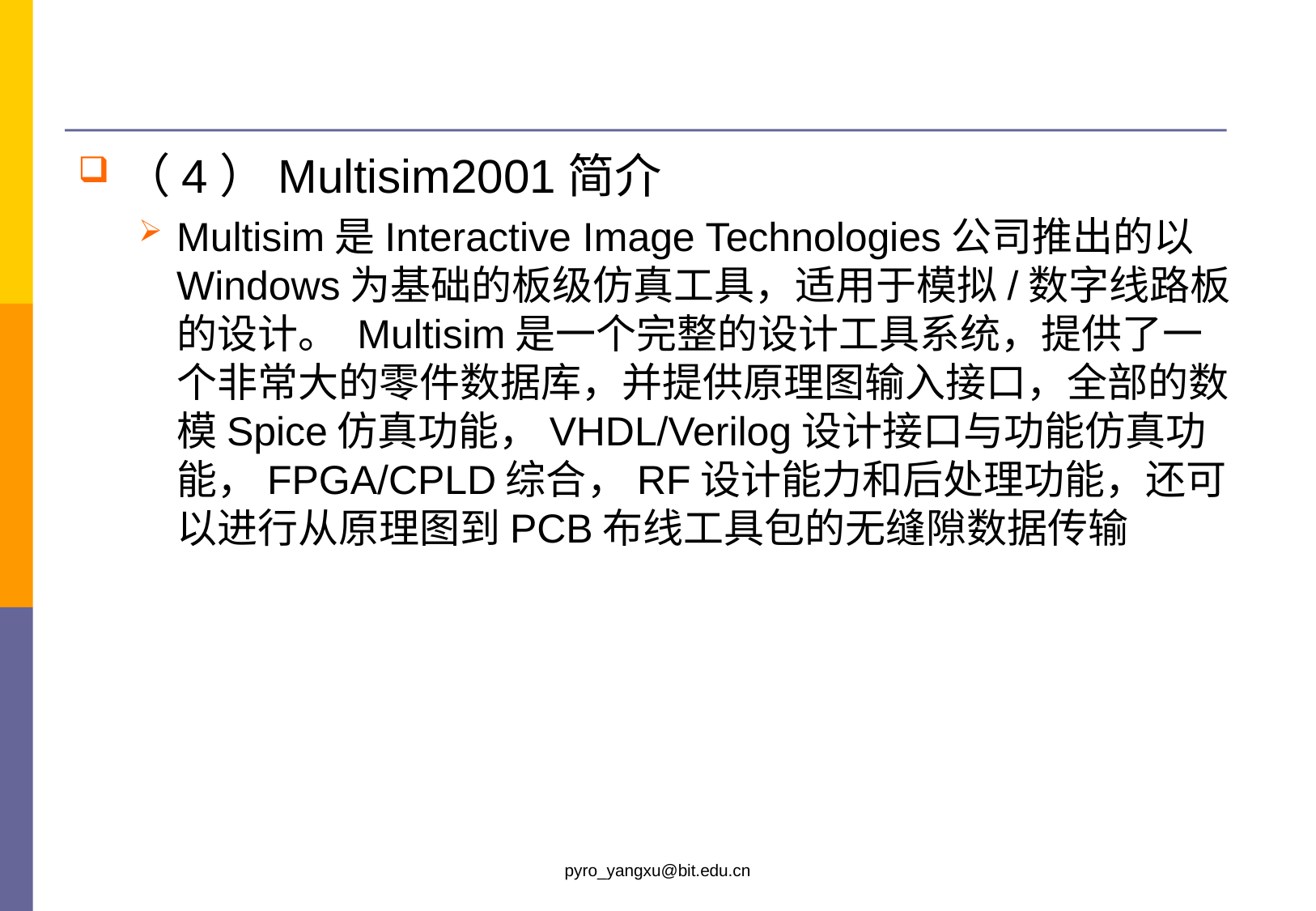

#
（4）Multisim2001简介
Multisim是Interactive Image Technologies公司推出的以Windows为基础的板级仿真工具，适用于模拟/数字线路板的设计。 Multisim是一个完整的设计工具系统，提供了一个非常大的零件数据库，并提供原理图输入接口，全部的数模Spice仿真功能，VHDL/Verilog设计接口与功能仿真功能，FPGA/CPLD综合，RF设计能力和后处理功能，还可以进行从原理图到PCB布线工具包的无缝隙数据传输
pyro_yangxu@bit.edu.cn